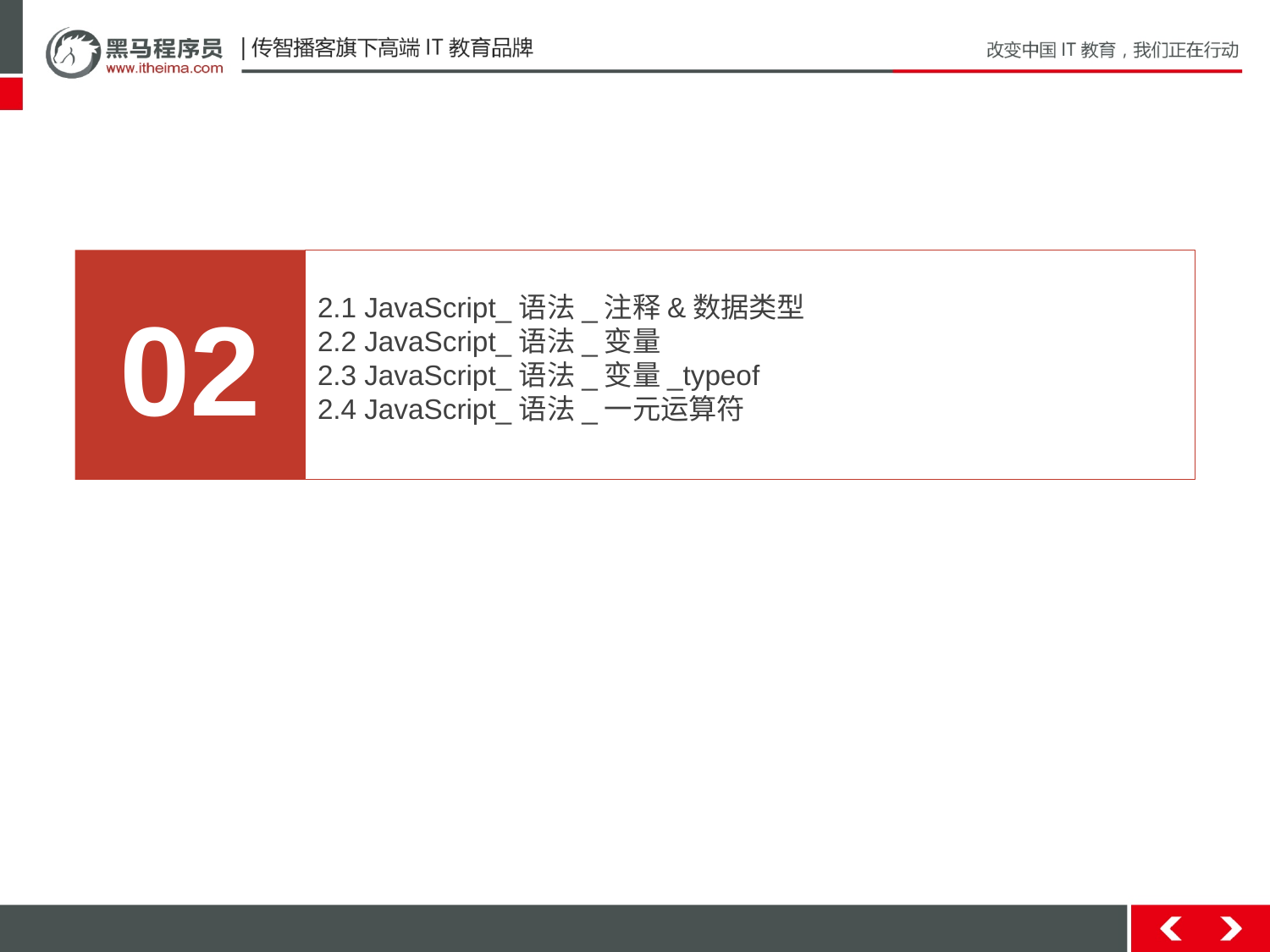

02

2.1 JavaScript_语法_注释&数据类型
2.2 JavaScript_语法_变量
2.3 JavaScript_语法_变量_typeof
2.4 JavaScript_语法_一元运算符